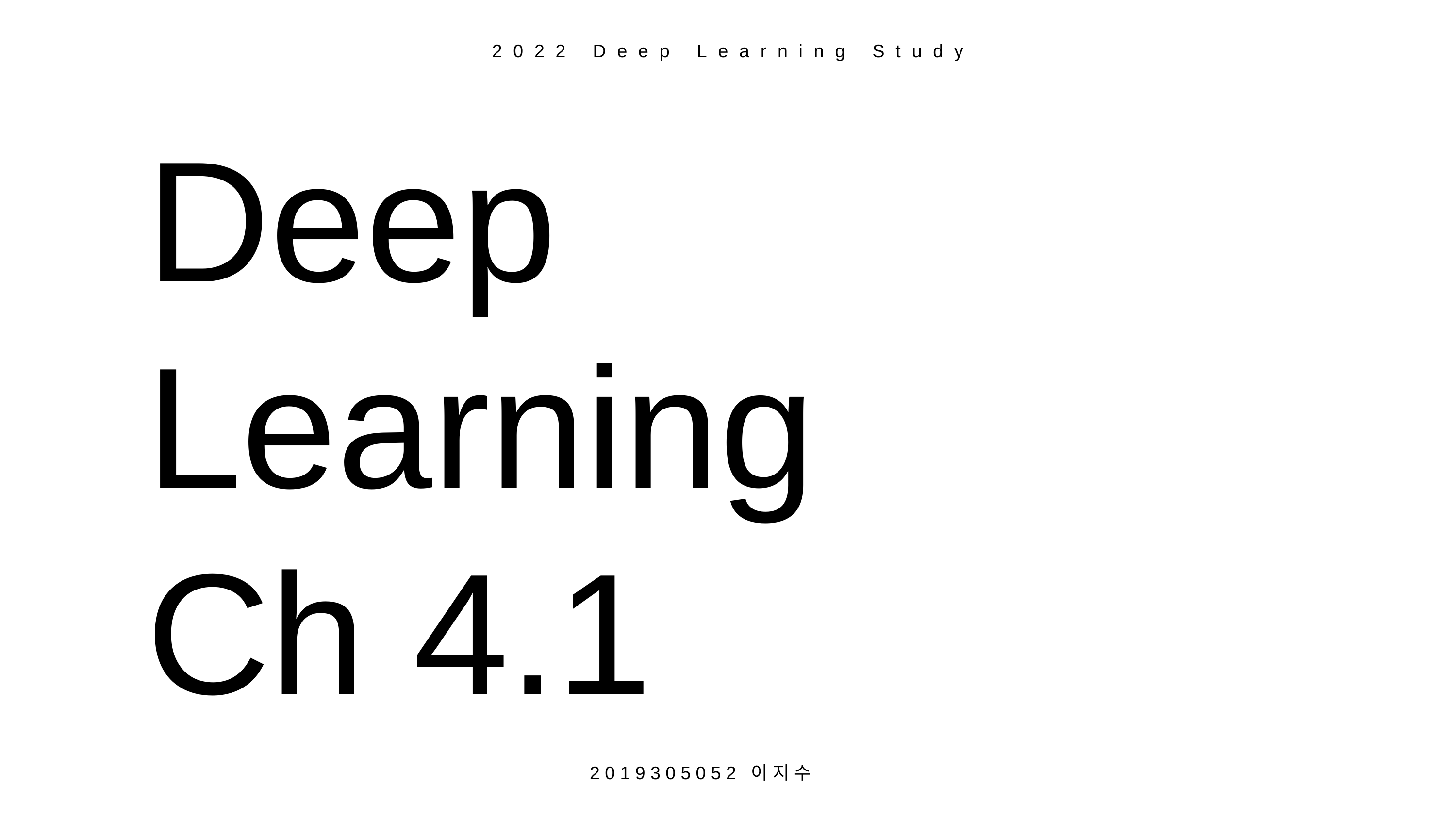

2022 Deep Learning Study
Deep
Learning
Ch 4.1

2 0 1 9 3 0 5 0 5 2  이 지 수